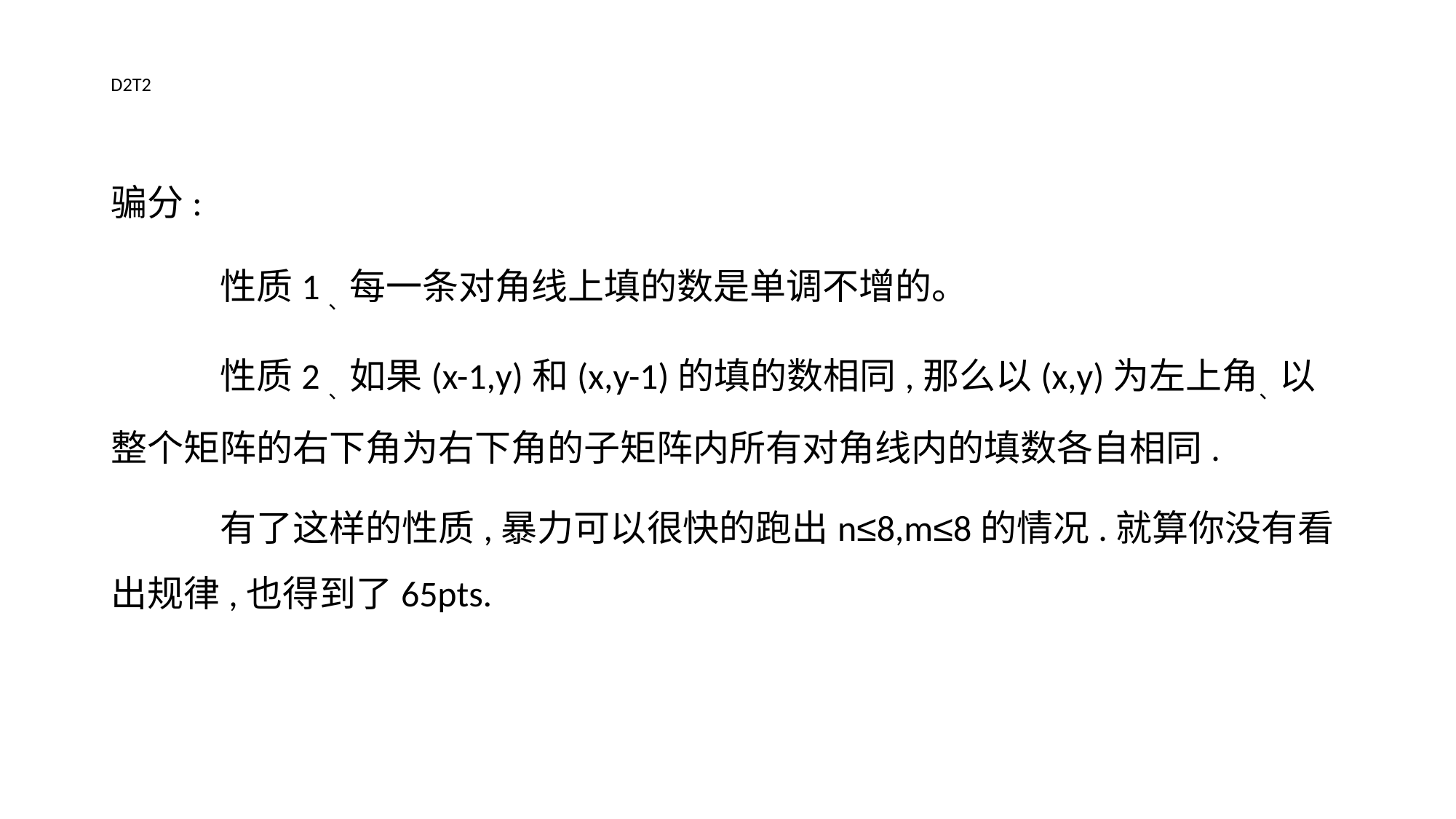

# D2T2
骗分:
	性质1、每一条对角线上填的数是单调不增的。
	性质2、如果(x-1,y)和(x,y-1)的填的数相同,那么以(x,y)为左上角、以整个矩阵的右下角为右下角的子矩阵内所有对角线内的填数各自相同.
	有了这样的性质,暴力可以很快的跑出n≤8,m≤8的情况.就算你没有看出规律,也得到了65pts.